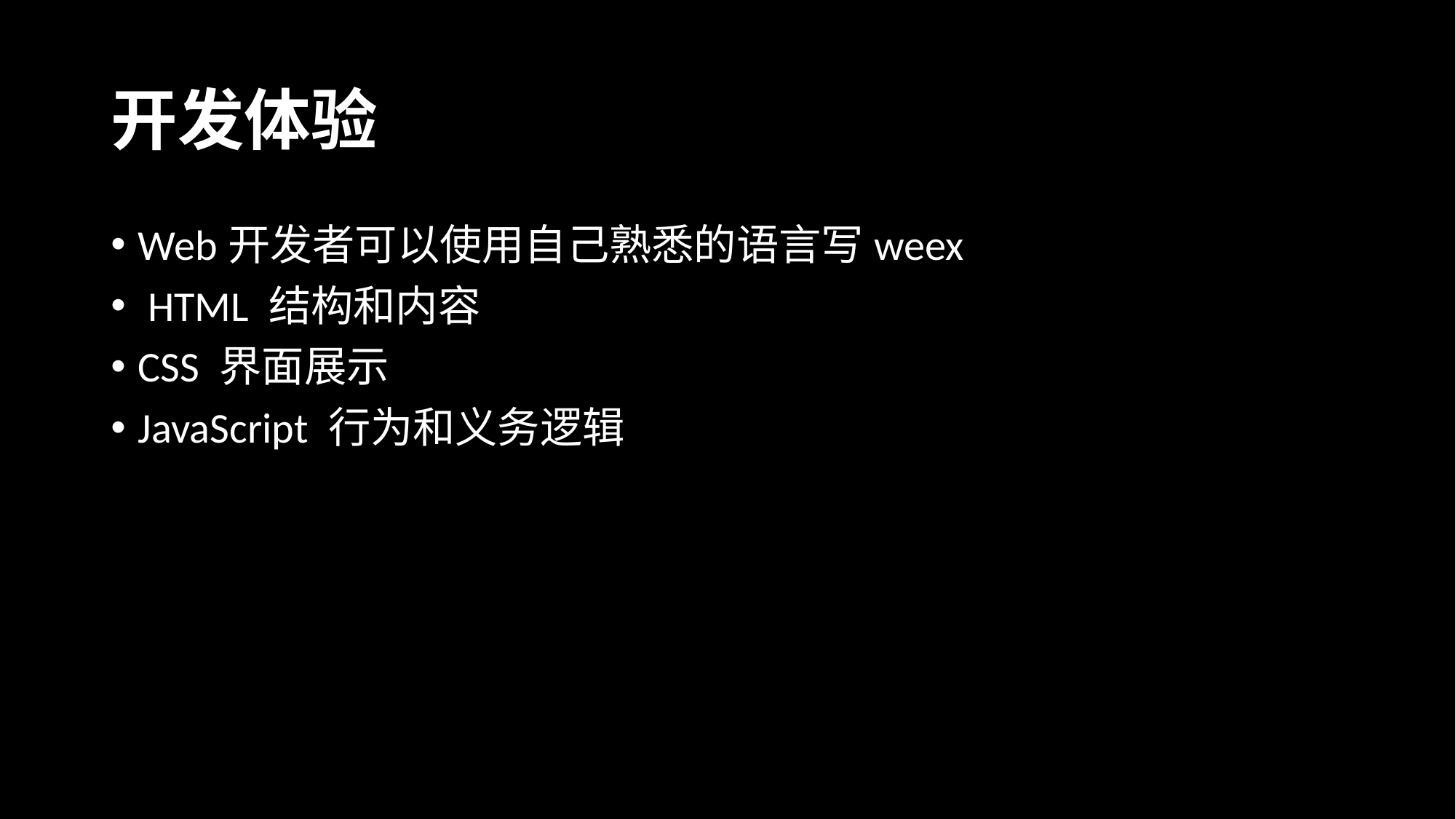

# 开发体验
Web开发者可以使用自己熟悉的语言写weex
 HTML 结构和内容
CSS 界面展示
JavaScript 行为和义务逻辑